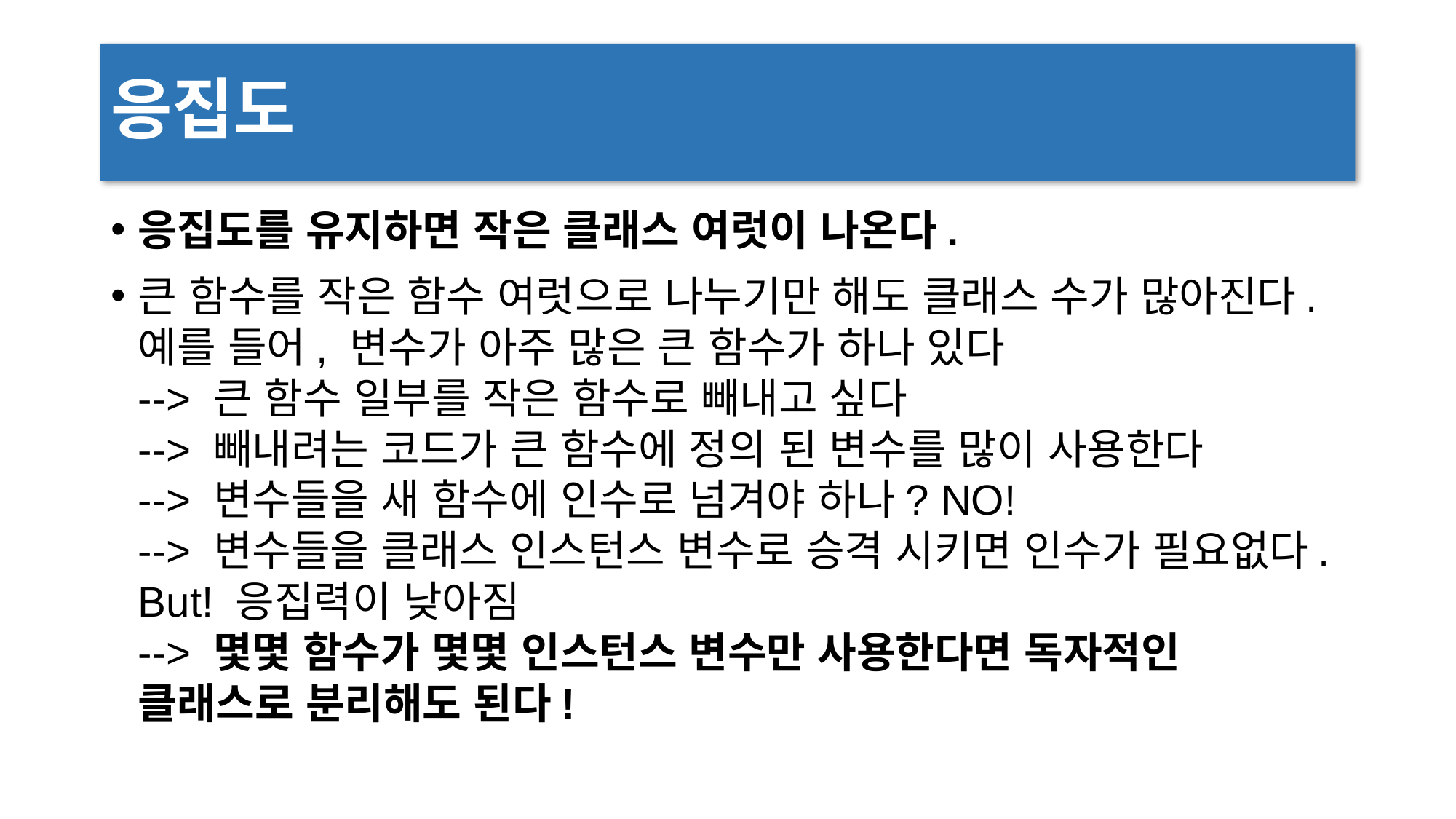

# 응집도
응집도를 유지하면 작은 클래스 여럿이 나온다.
큰 함수를 작은 함수 여럿으로 나누기만 해도 클래스 수가 많아진다. 예를 들어, 변수가 아주 많은 큰 함수가 하나 있다
--> 큰 함수 일부를 작은 함수로 빼내고 싶다
--> 빼내려는 코드가 큰 함수에 정의 된 변수를 많이 사용한다
--> 변수들을 새 함수에 인수로 넘겨야 하나? NO!
--> 변수들을 클래스 인스턴스 변수로 승격 시키면 인수가 필요없다. But! 응집력이 낮아짐
--> 몇몇 함수가 몇몇 인스턴스 변수만 사용한다면 독자적인 클래스로 분리해도 된다!